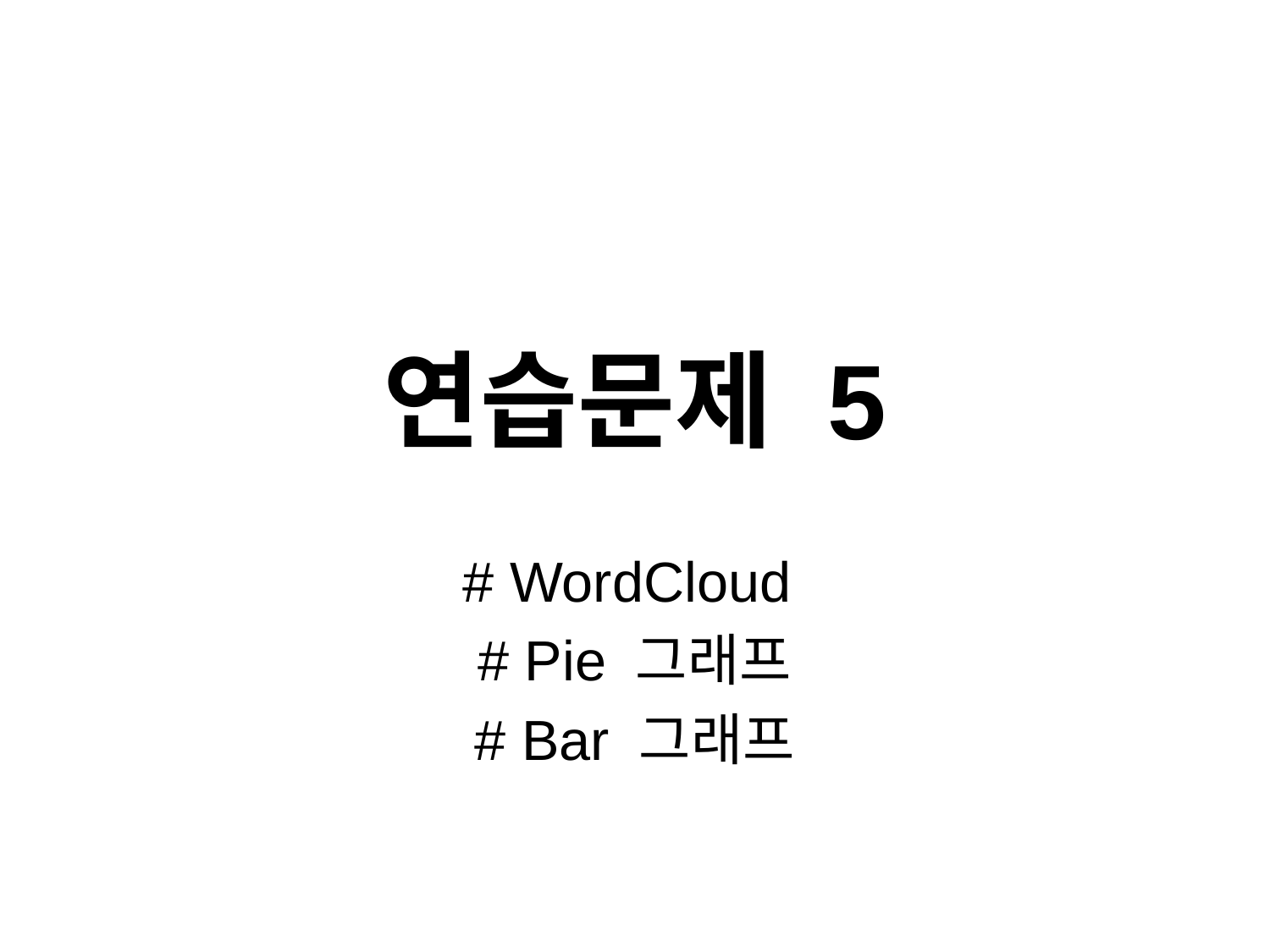

# 연습문제 5
# WordCloud
# Pie 그래프
# Bar 그래프